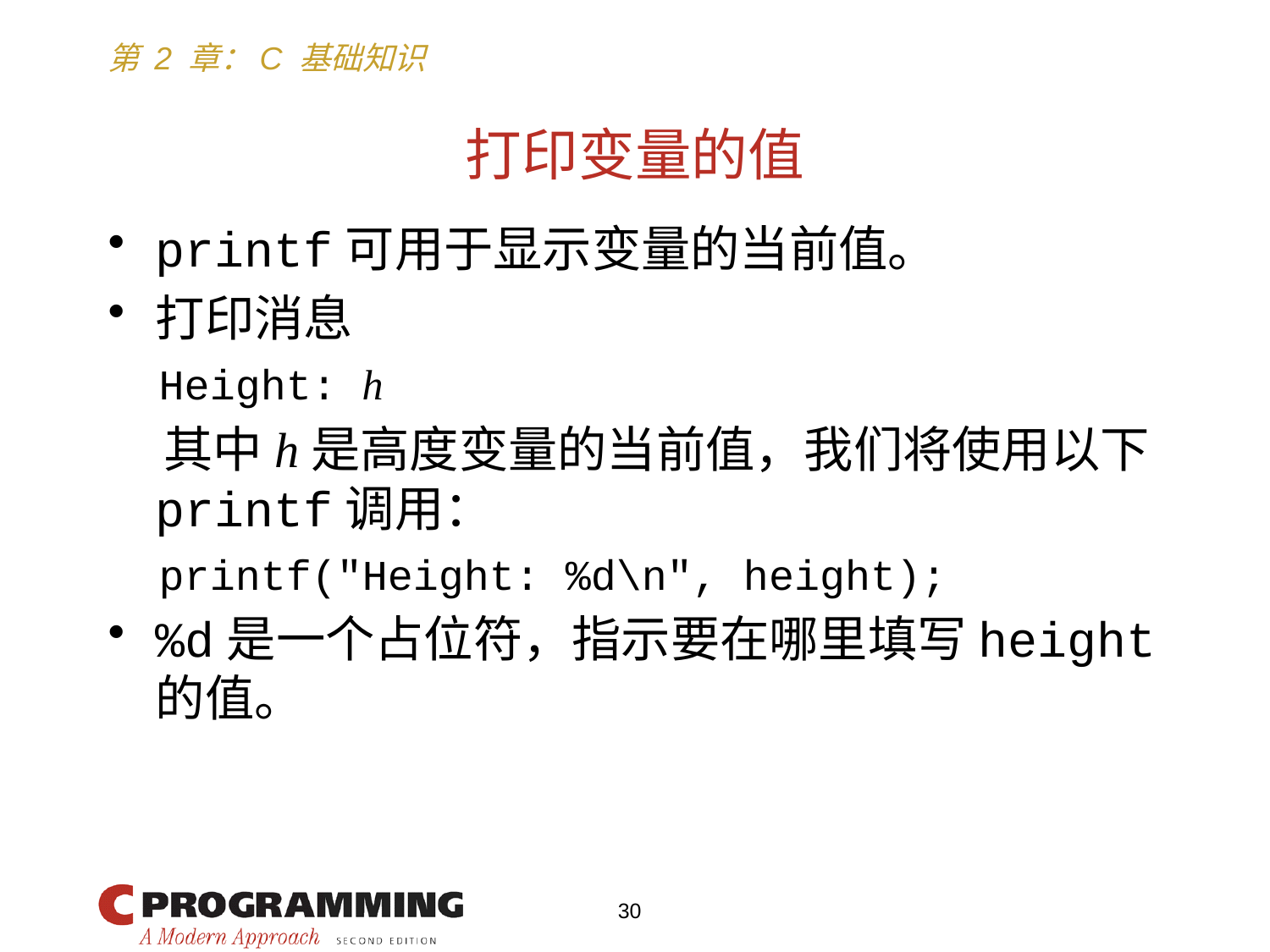

# 打印变量的值
printf可用于显示变量的当前值。
打印消息
  Height: h
    其中h是高度变量的当前值，我们将使用以下printf调用：
  printf("Height: %d\n", height);
%d是一个占位符，指示要在哪里填写height的值。

30